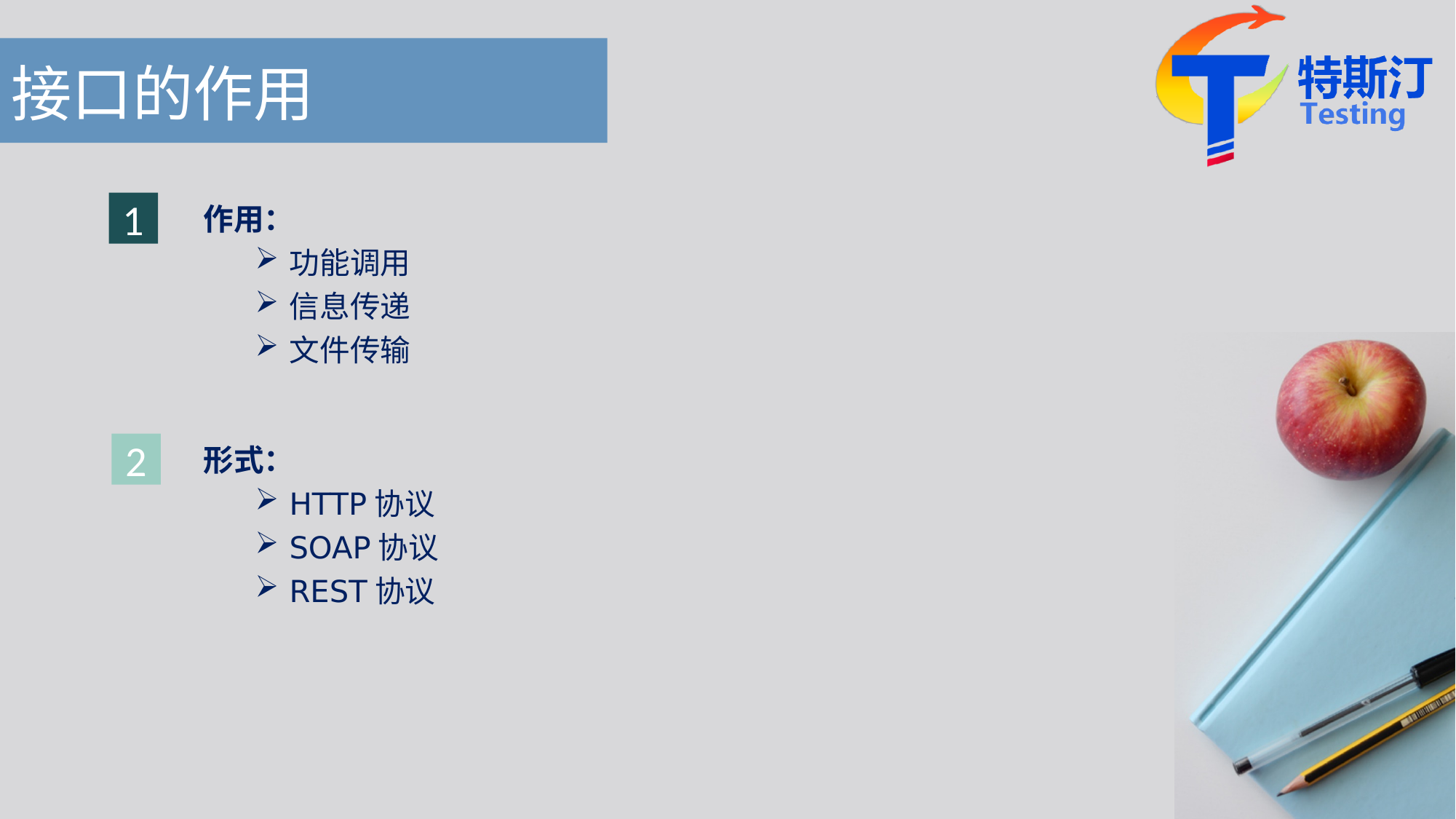

# 接口的作用
作用：
功能调用
信息传递
文件传输
1
形式：
HTTP协议
SOAP协议
REST协议
2